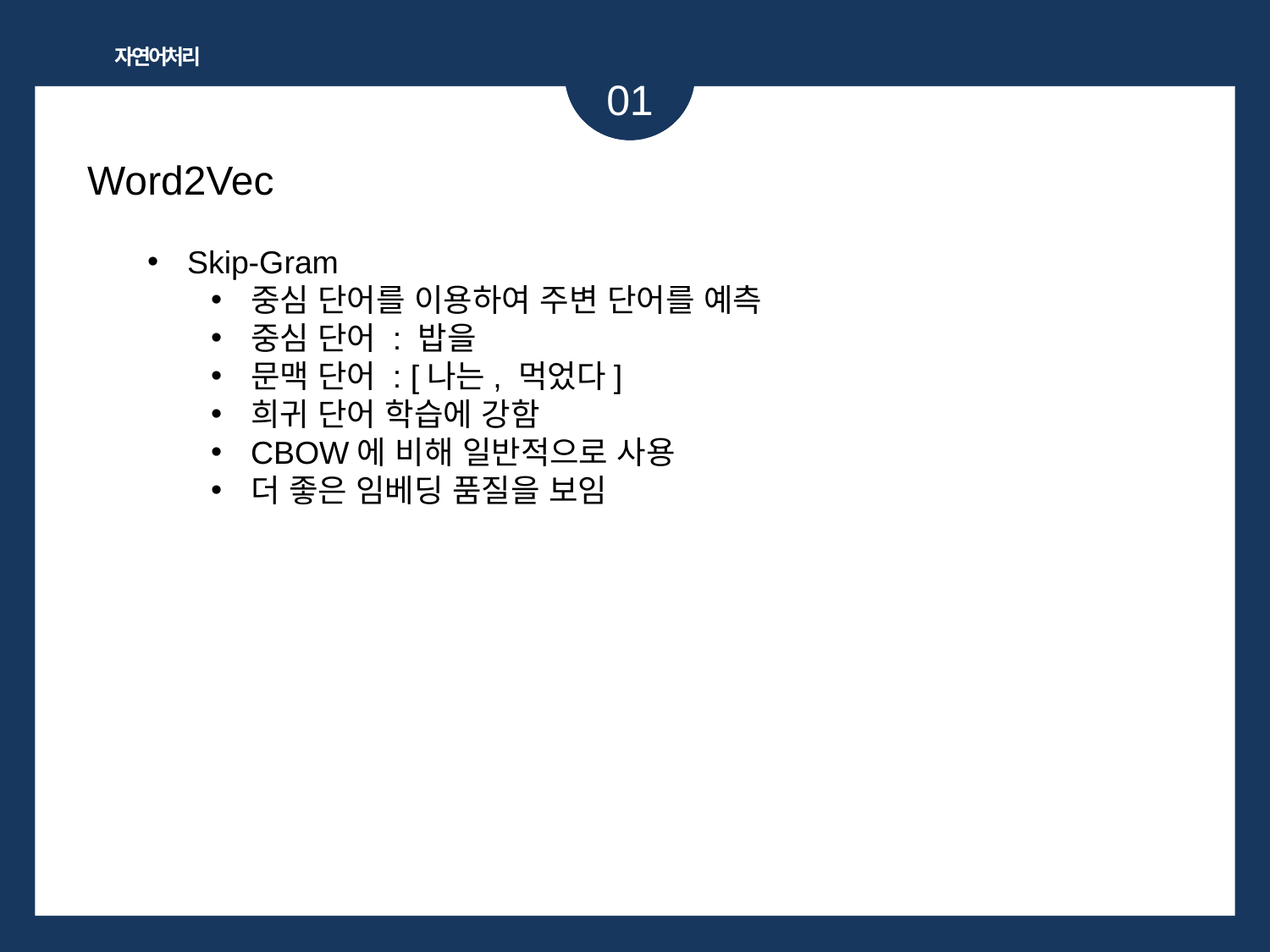

자연어처리
01
Word2Vec
Skip-Gram
중심 단어를 이용하여 주변 단어를 예측
중심 단어 : 밥을
문맥 단어 : [나는, 먹었다]
희귀 단어 학습에 강함
CBOW에 비해 일반적으로 사용
더 좋은 임베딩 품질을 보임